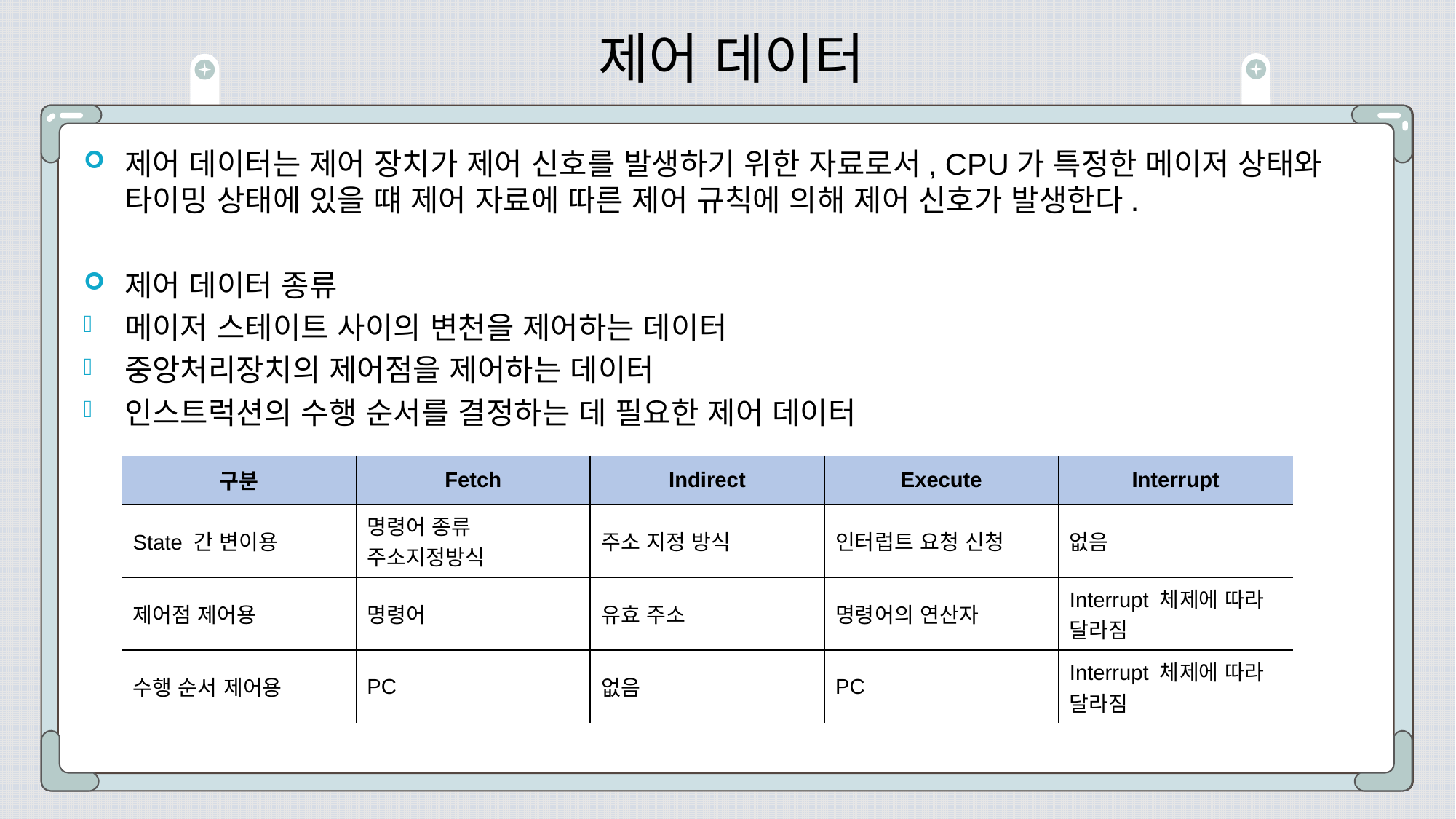

# 제어 데이터
제어 데이터는 제어 장치가 제어 신호를 발생하기 위한 자료로서, CPU가 특정한 메이저 상태와 타이밍 상태에 있을 떄 제어 자료에 따른 제어 규칙에 의해 제어 신호가 발생한다.

제어 데이터 종류
메이저 스테이트 사이의 변천을 제어하는 데이터
중앙처리장치의 제어점을 제어하는 데이터
인스트럭션의 수행 순서를 결정하는 데 필요한 제어 데이터

| 구분 | Fetch | Indirect | Execute | Interrupt |
| --- | --- | --- | --- | --- |
| State 간 변이용 | 명령어 종류 주소지정방식 | 주소 지정 방식 | 인터럽트 요청 신청 | 없음 |
| 제어점 제어용 | 명령어 | 유효 주소 | 명령어의 연산자 | Interrupt 체제에 따라 달라짐 |
| 수행 순서 제어용 | PC | 없음 | PC | Interrupt 체제에 따라 달라짐 |